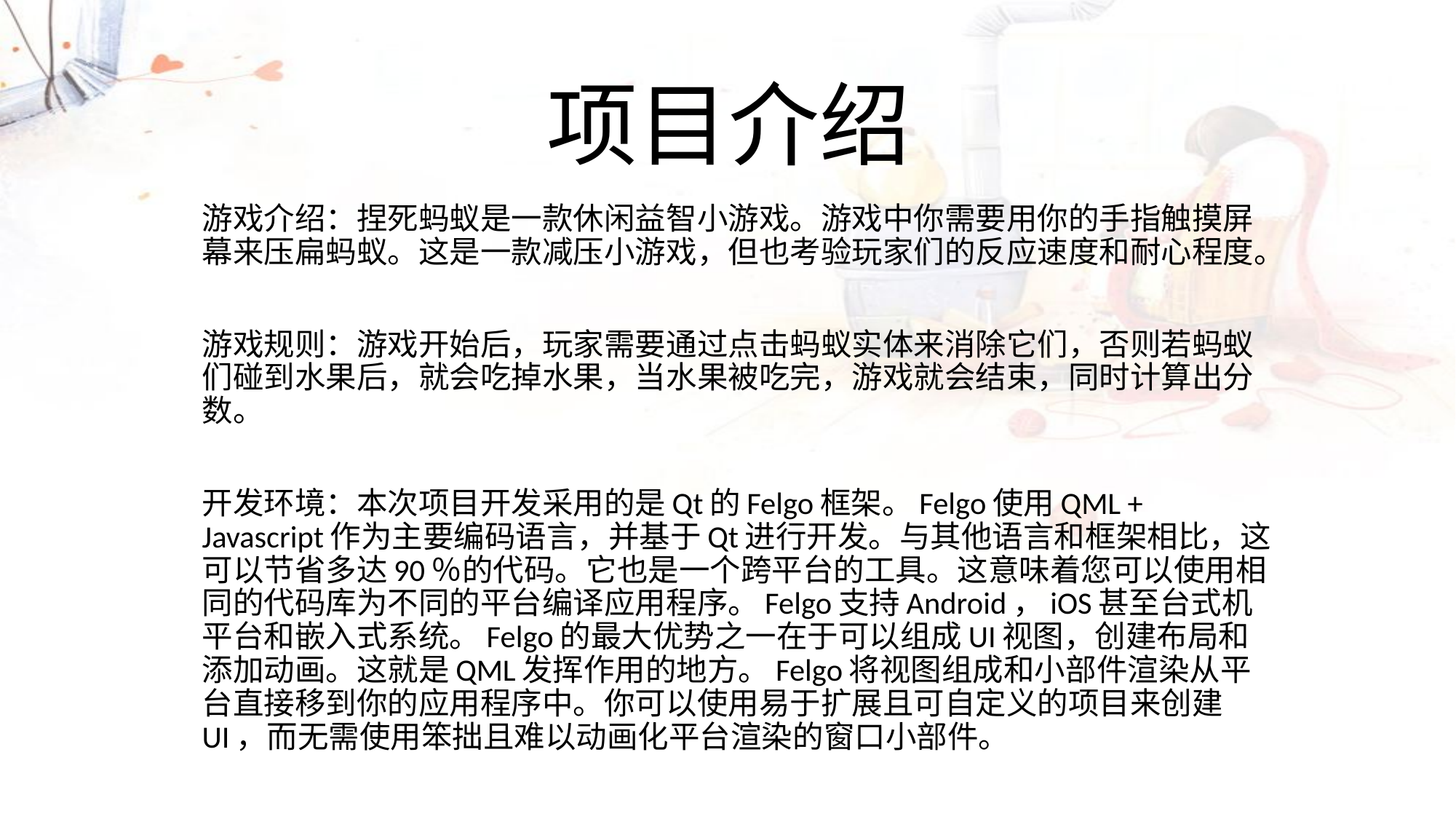

# 项目介绍

游戏介绍：捏死蚂蚁是一款休闲益智小游戏。游戏中你需要用你的手指触摸屏幕来压扁蚂蚁。这是一款减压小游戏，但也考验玩家们的反应速度和耐心程度。

游戏规则：游戏开始后，玩家需要通过点击蚂蚁实体来消除它们，否则若蚂蚁们碰到水果后，就会吃掉水果，当水果被吃完，游戏就会结束，同时计算出分数。

开发环境：本次项目开发采用的是Qt的Felgo框架。Felgo使用QML + Javascript作为主要编码语言，并基于Qt进行开发。与其他语言和框架相比，这可以节省多达90％的代码。它也是一个跨平台的工具。这意味着您可以使用相同的代码库为不同的平台编译应用程序。Felgo支持Android，iOS甚至台式机平台和嵌入式系统。Felgo的最大优势之一在于可以组成UI视图，创建布局和添加动画。这就是QML发挥作用的地方。Felgo将视图组成和小部件渲染从平台直接移到你的应用程序中。你可以使用易于扩展且可自定义的项目来创建UI，而无需使用笨拙且难以动画化平台渲染的窗口小部件。